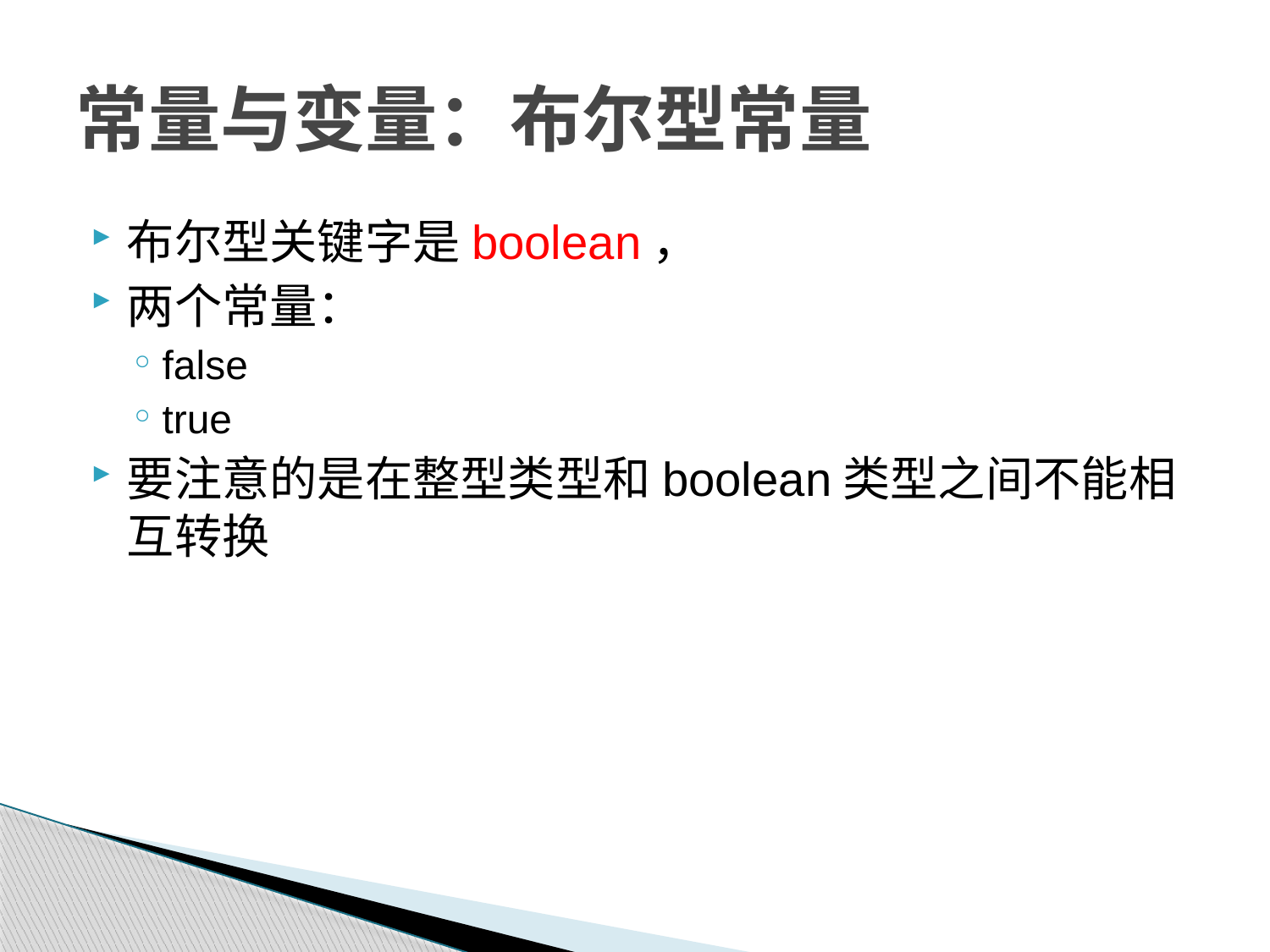

# 常量与变量：布尔型常量
布尔型关键字是boolean，
两个常量：
false
true
要注意的是在整型类型和boolean类型之间不能相互转换